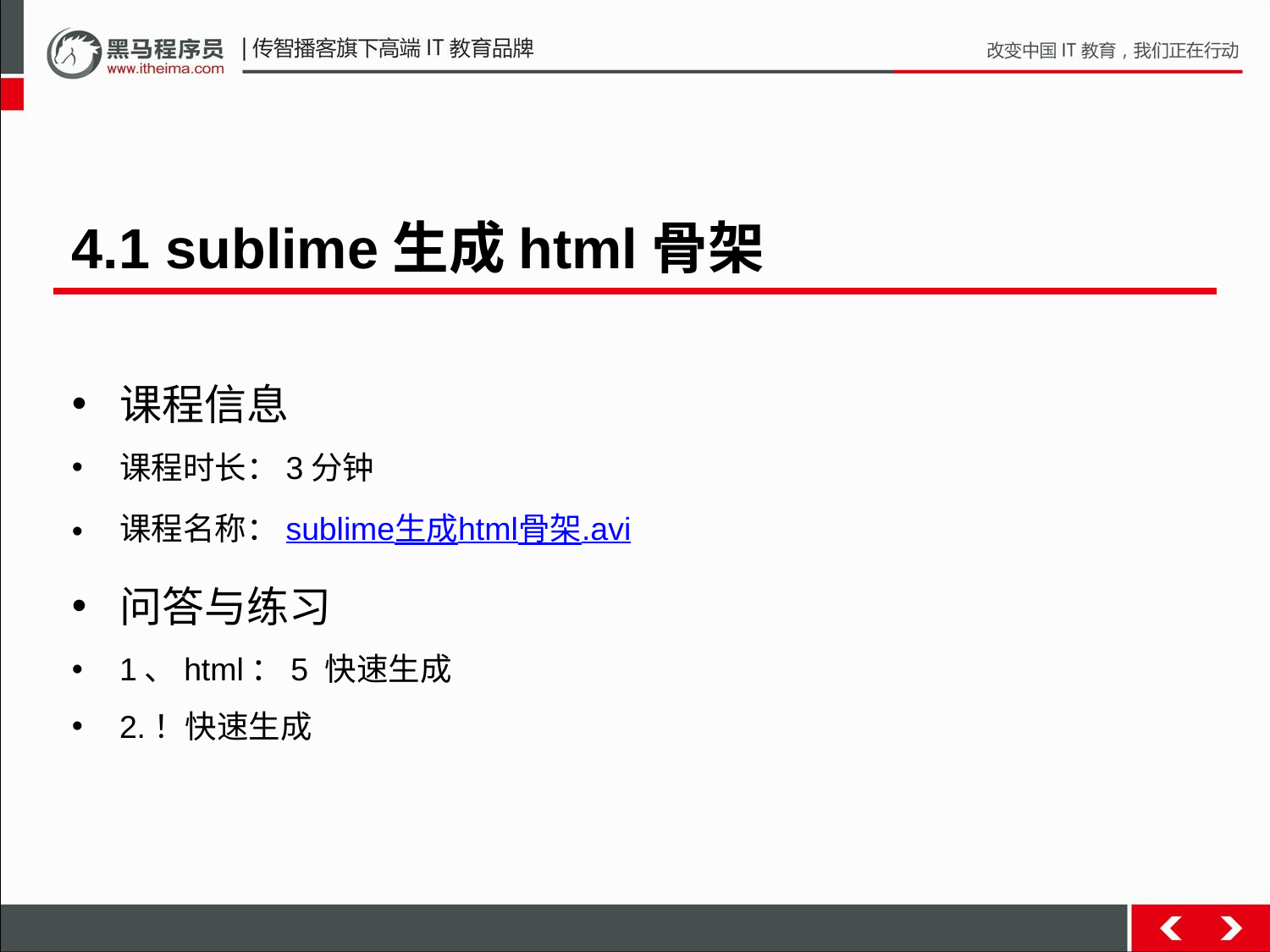

4.1 sublime生成html骨架
课程信息
课程时长：3分钟
课程名称：sublime生成html骨架.avi
问答与练习
1、html：5 快速生成
2.！快速生成